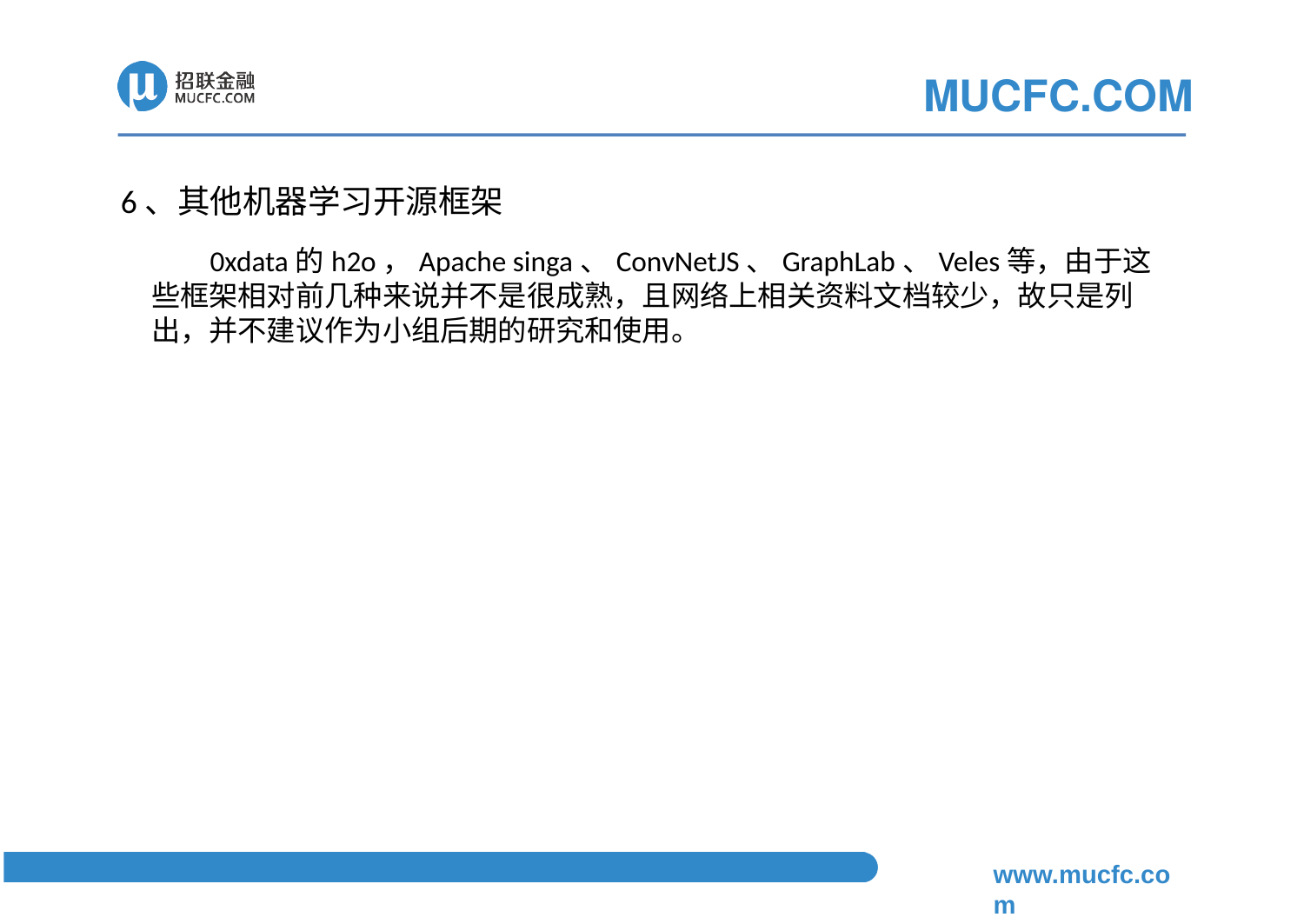

6、其他机器学习开源框架
         0xdata的h2o，Apache singa、ConvNetJS、GraphLab、Veles等，由于这些框架相对前几种来说并不是很成熟，且网络上相关资料文档较少，故只是列出，并不建议作为小组后期的研究和使用。